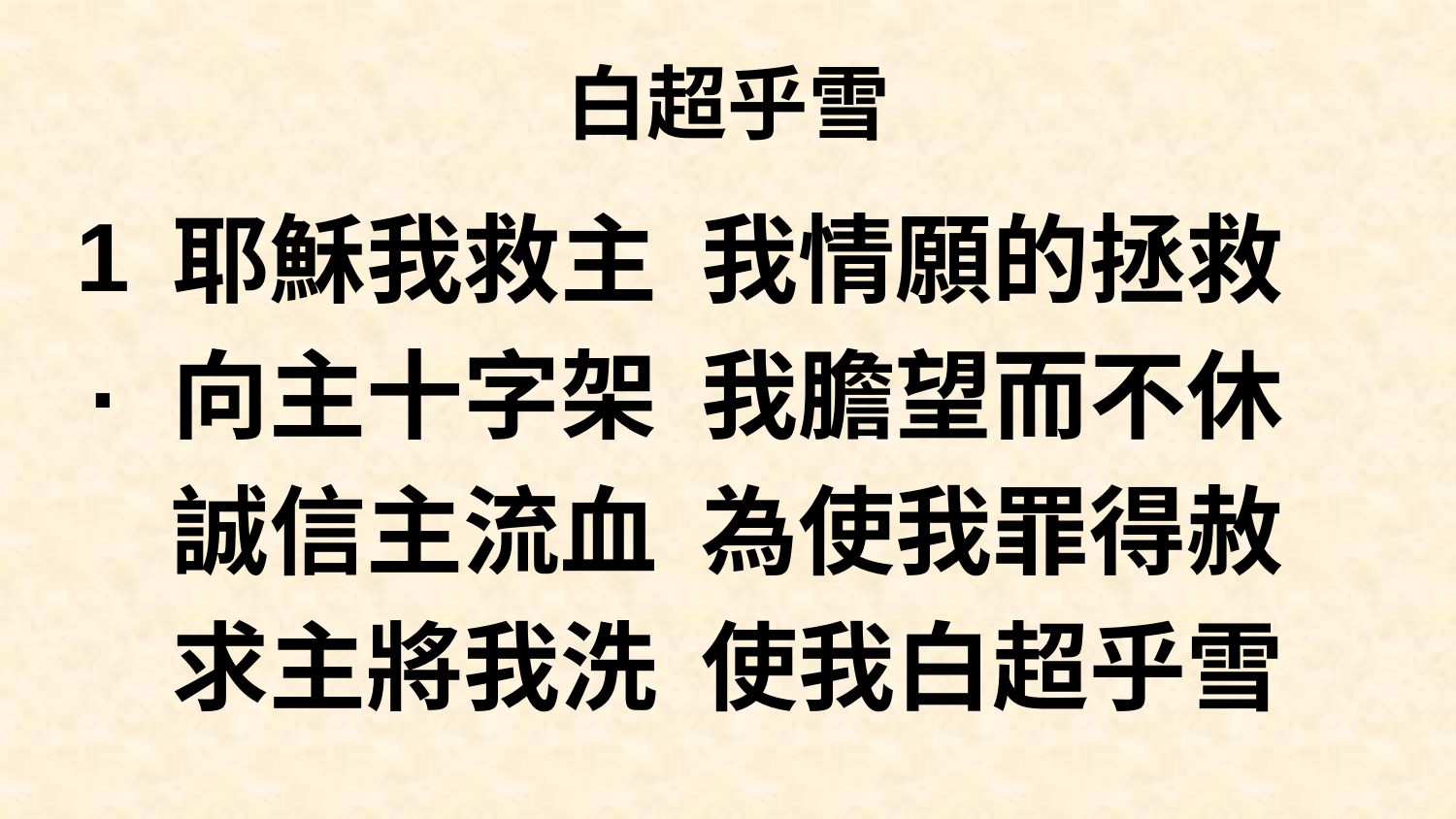

# 白超乎雪
1.
耶穌我救主  我情願的拯救
向主十字架  我膽望而不休
誠信主流血  為使我罪得赦
求主將我洗  使我白超乎雪